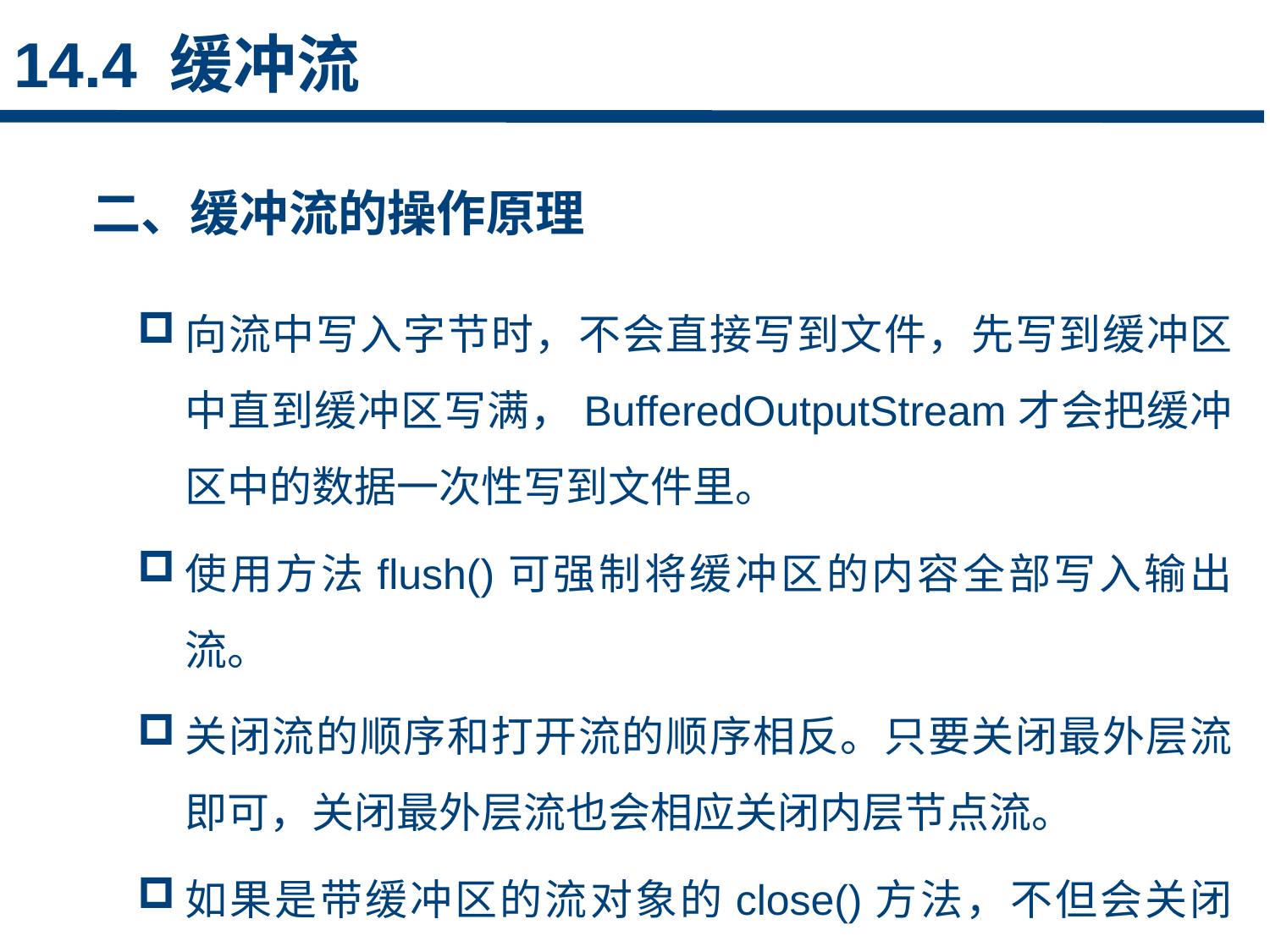

14.4 缓冲流
二、缓冲流的操作原理
点击添加文本
向流中写入字节时，不会直接写到文件，先写到缓冲区中直到缓冲区写满，BufferedOutputStream才会把缓冲区中的数据一次性写到文件里。
使用方法flush()可强制将缓冲区的内容全部写入输出流。
关闭流的顺序和打开流的顺序相反。只要关闭最外层流即可，关闭最外层流也会相应关闭内层节点流。
如果是带缓冲区的流对象的close()方法，不但会关闭流，还会在关闭流之前刷新缓冲区。
点击添加文本
点击添加文本
点击添加文本